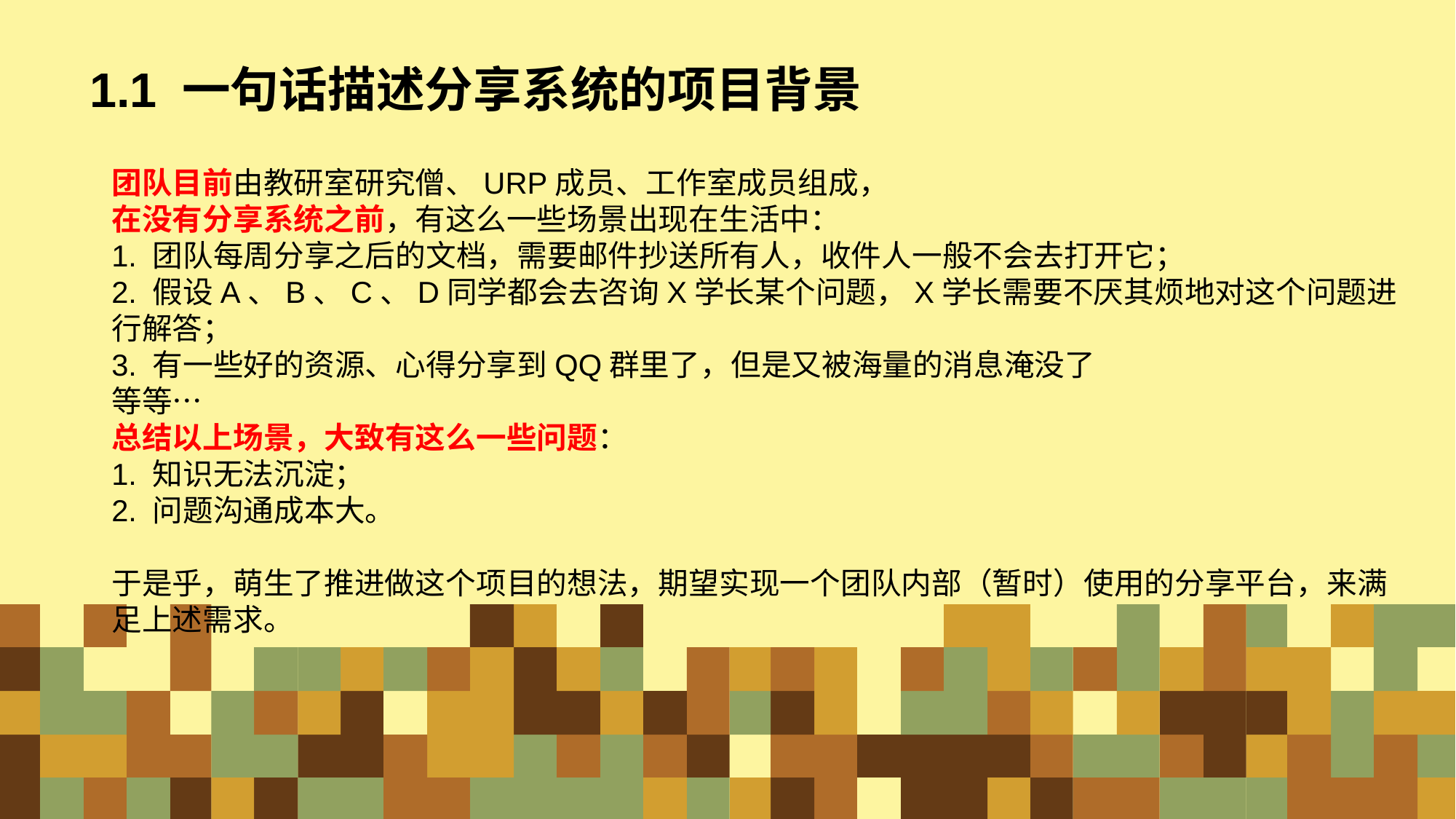

1.1 一句话描述分享系统的项目背景
团队目前由教研室研究僧、URP成员、工作室成员组成，
在没有分享系统之前，有这么一些场景出现在生活中：
1. 团队每周分享之后的文档，需要邮件抄送所有人，收件人一般不会去打开它；
2. 假设A、B、C、D同学都会去咨询X学长某个问题，X学长需要不厌其烦地对这个问题进行解答；
3. 有一些好的资源、心得分享到QQ群里了，但是又被海量的消息淹没了
等等…
总结以上场景，大致有这么一些问题：
知识无法沉淀；
问题沟通成本大。

于是乎，萌生了推进做这个项目的想法，期望实现一个团队内部（暂时）使用的分享平台，来满足上述需求。